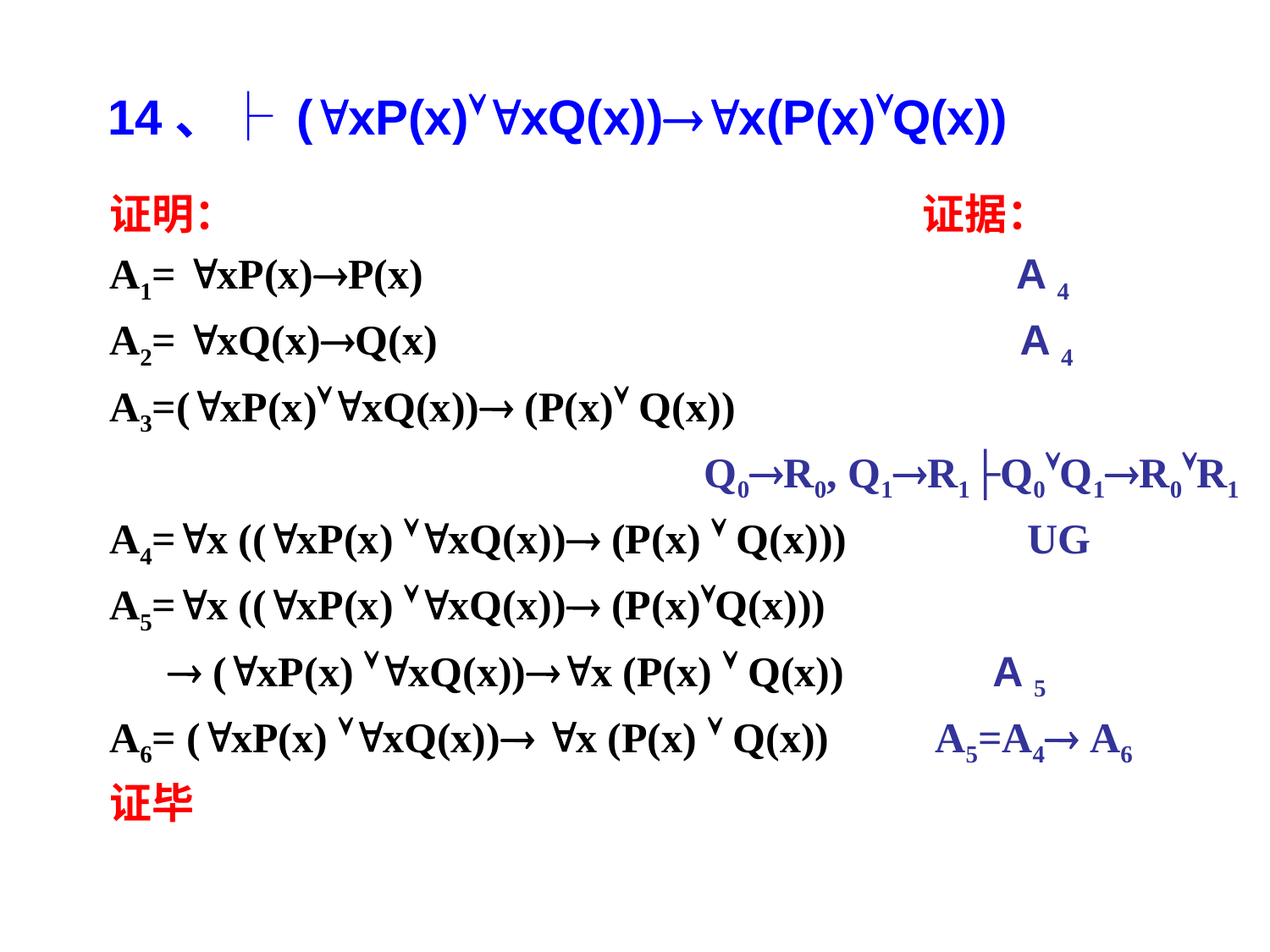

14、├ (∀xP(x)∨∀xQ(x))→∀x(P(x)∨Q(x))
证明：                                                                        证据：
A1= ∀xP(x)→P(x)                                                        A 4
A2= ∀xQ(x)→Q(x)                                                       A 4
A3=(∀xP(x)∨∀xQ(x))→ (P(x)∨ Q(x))
Q0→R0, Q1→R1├Q0∨Q1→R0∨R1
A4=∀x ((∀xP(x) ∨∀xQ(x))→ (P(x) ∨ Q(x)))                 UG
A5=∀x ((∀xP(x) ∨∀xQ(x))→ (P(x)∨Q(x)))
	 → (∀xP(x) ∨∀xQ(x))→∀x (P(x) ∨ Q(x))              A 5
A6= (∀xP(x) ∨∀xQ(x))→ ∀x (P(x) ∨ Q(x))          A5=A4→ A6
证毕